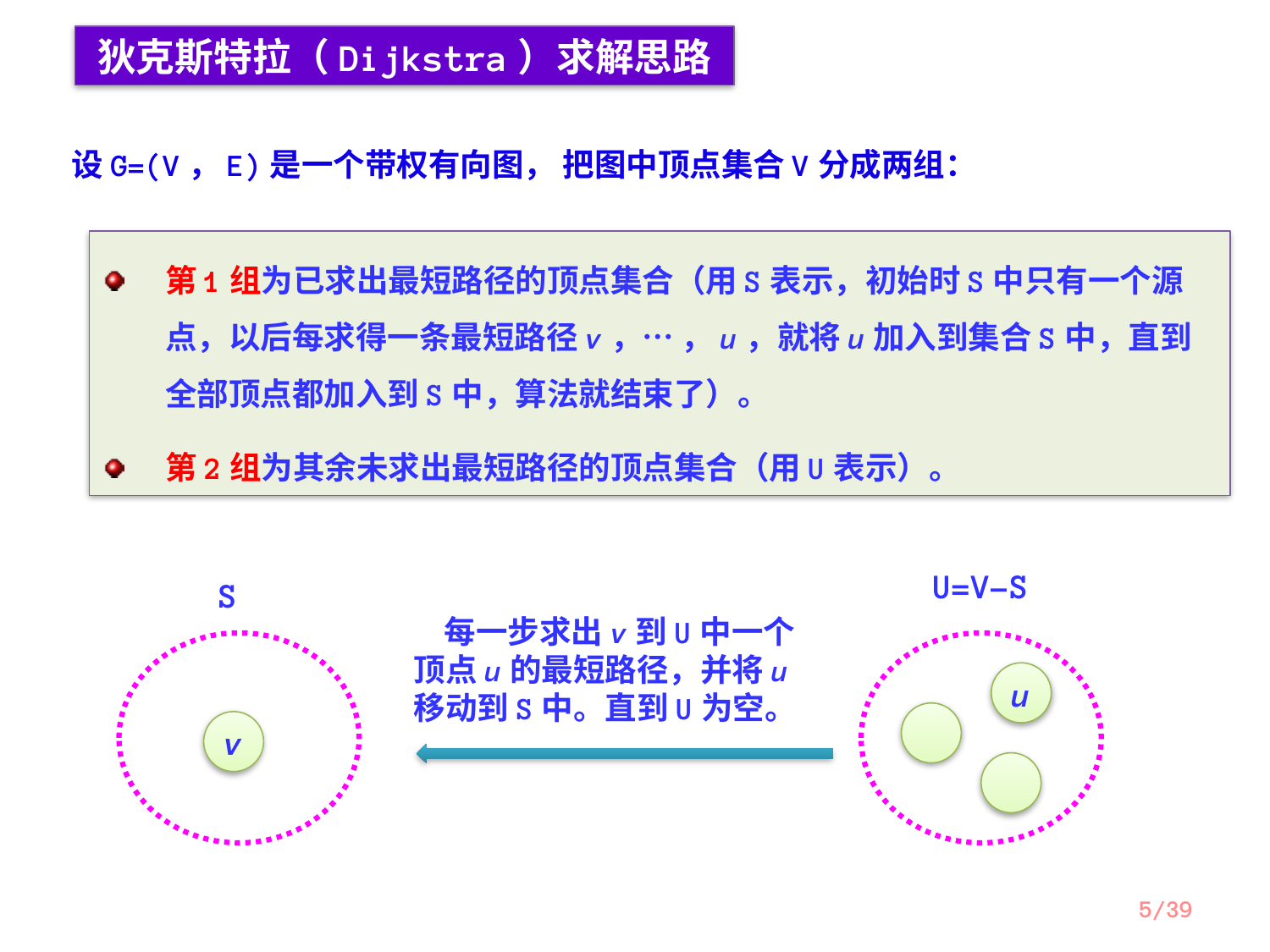

狄克斯特拉（Dijkstra）求解思路
设G=(V，E)是一个带权有向图， 把图中顶点集合V分成两组：
第1组为已求出最短路径的顶点集合（用S表示，初始时S中只有一个源点，以后每求得一条最短路径v，… ，u，就将u加入到集合S中，直到全部顶点都加入到S中，算法就结束了）。
第2组为其余未求出最短路径的顶点集合（用U表示）。
U=V-S
S
   每一步求出v到U中一个顶点u的最短路径，并将u移动到S中。直到U为空。

u

v

5/39